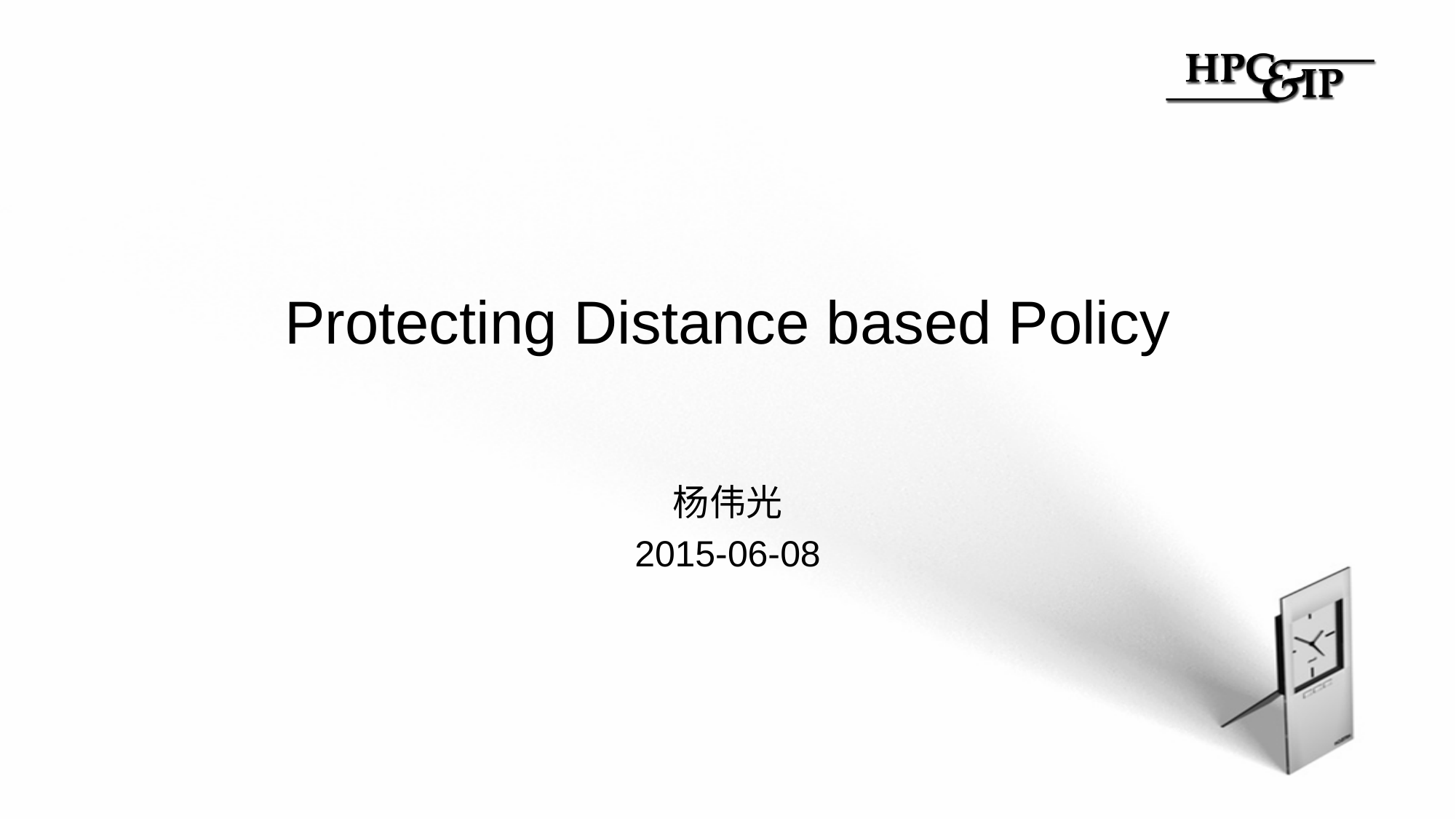

# Protecting Distance based Policy
杨伟光
2015-06-08